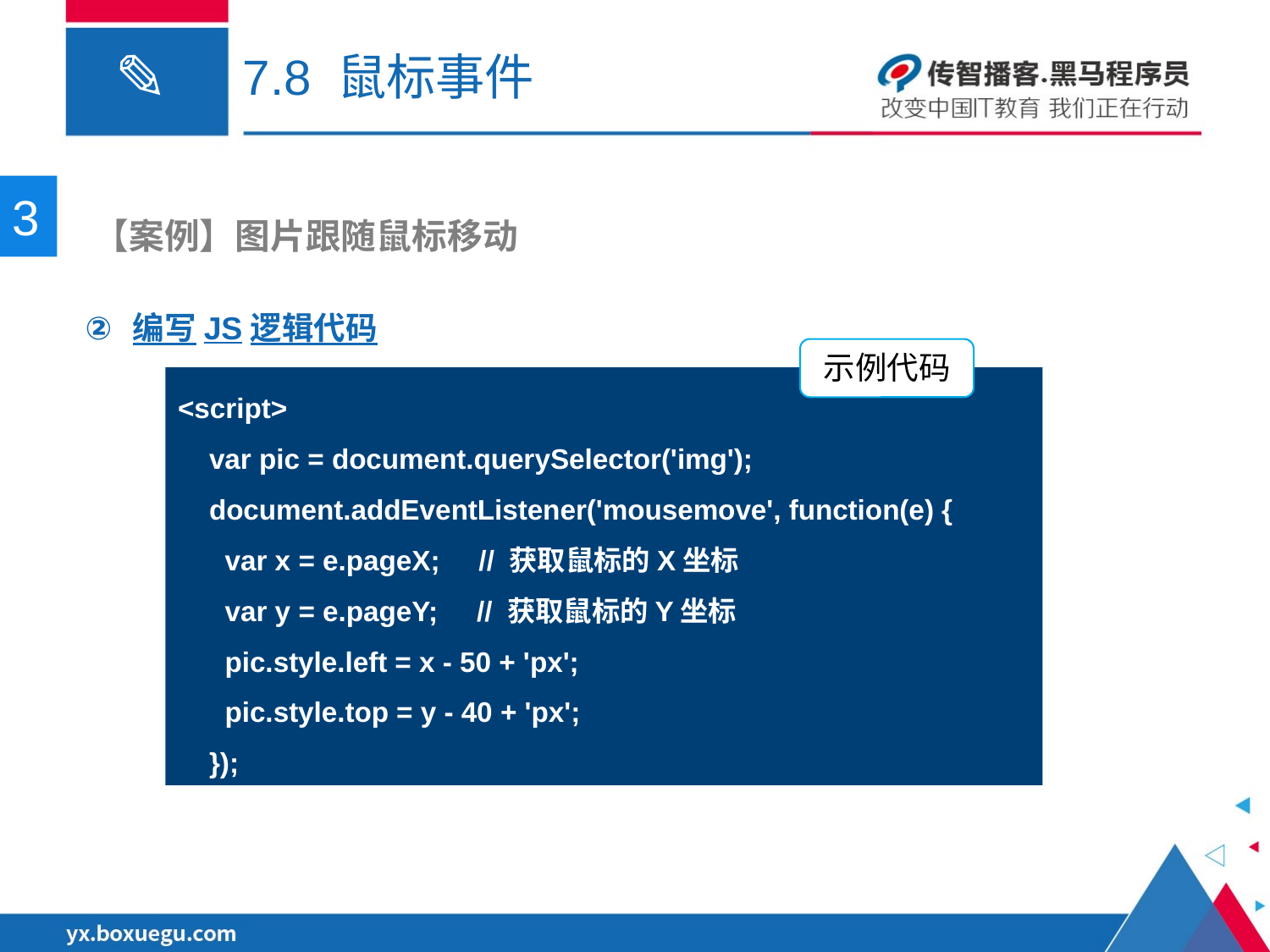

# 7.8 鼠标事件

3
  【案例】图片跟随鼠标移动
编写JS逻辑代码
示例代码
<script>
    var pic = document.querySelector('img');
    document.addEventListener('mousemove', function(e) {
      var x = e.pageX;     // 获取鼠标的X坐标
      var y = e.pageY;     // 获取鼠标的Y坐标
      pic.style.left = x - 50 + 'px';
      pic.style.top = y - 40 + 'px';
    });